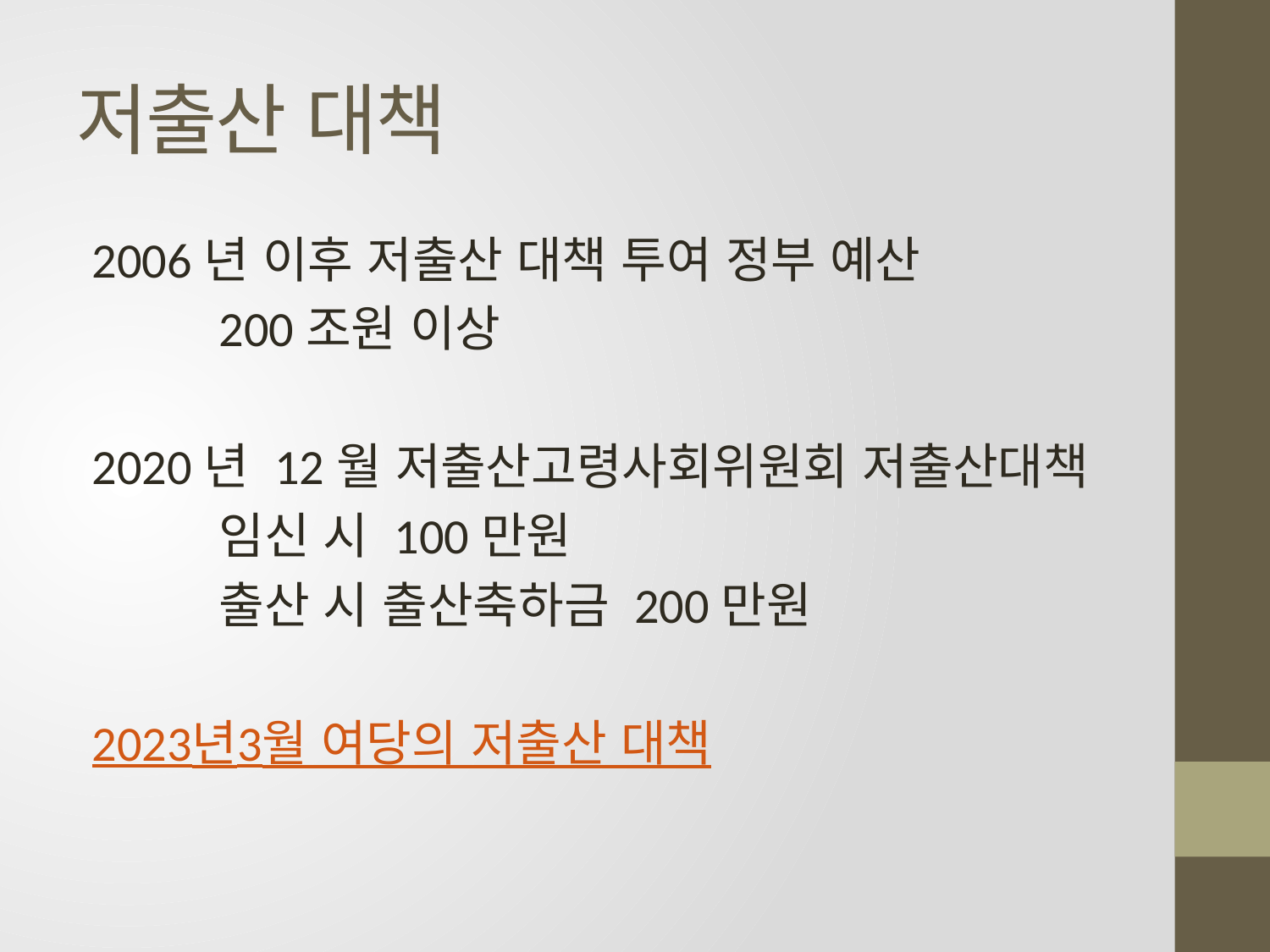

# 저출산 대책
2006년 이후 저출산 대책 투여 정부 예산
	200조원 이상

2020년 12월 저출산고령사회위원회 저출산대책
	임신 시 100만원
	출산 시 출산축하금 200만원

2023년3월 여당의 저출산 대책